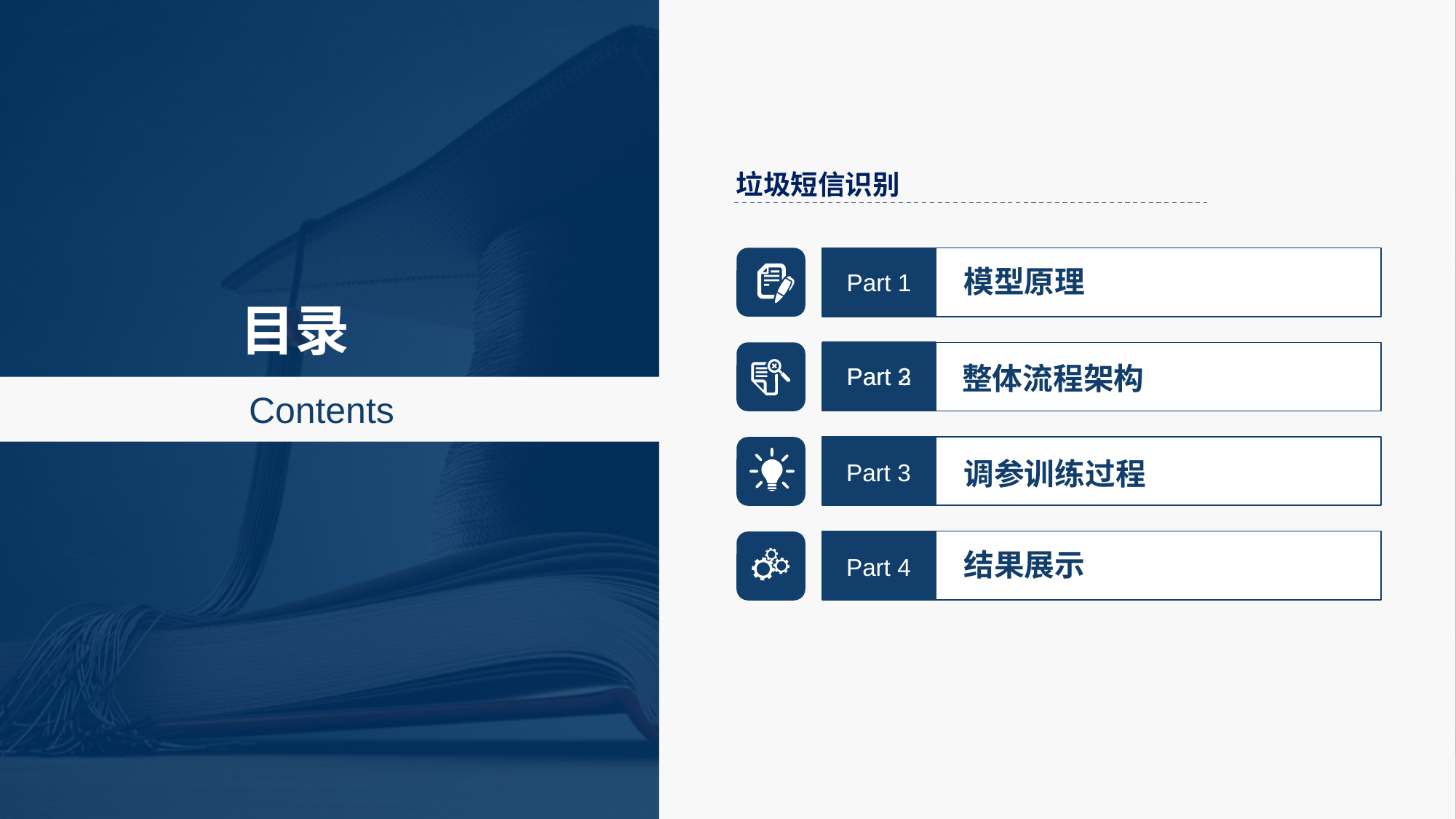

垃圾短信识别

模型原理
Part 1
目录

整体流程架构
Part 2
Part 3

Contents

调参训练过程
Part 3

结果展示
Part 4